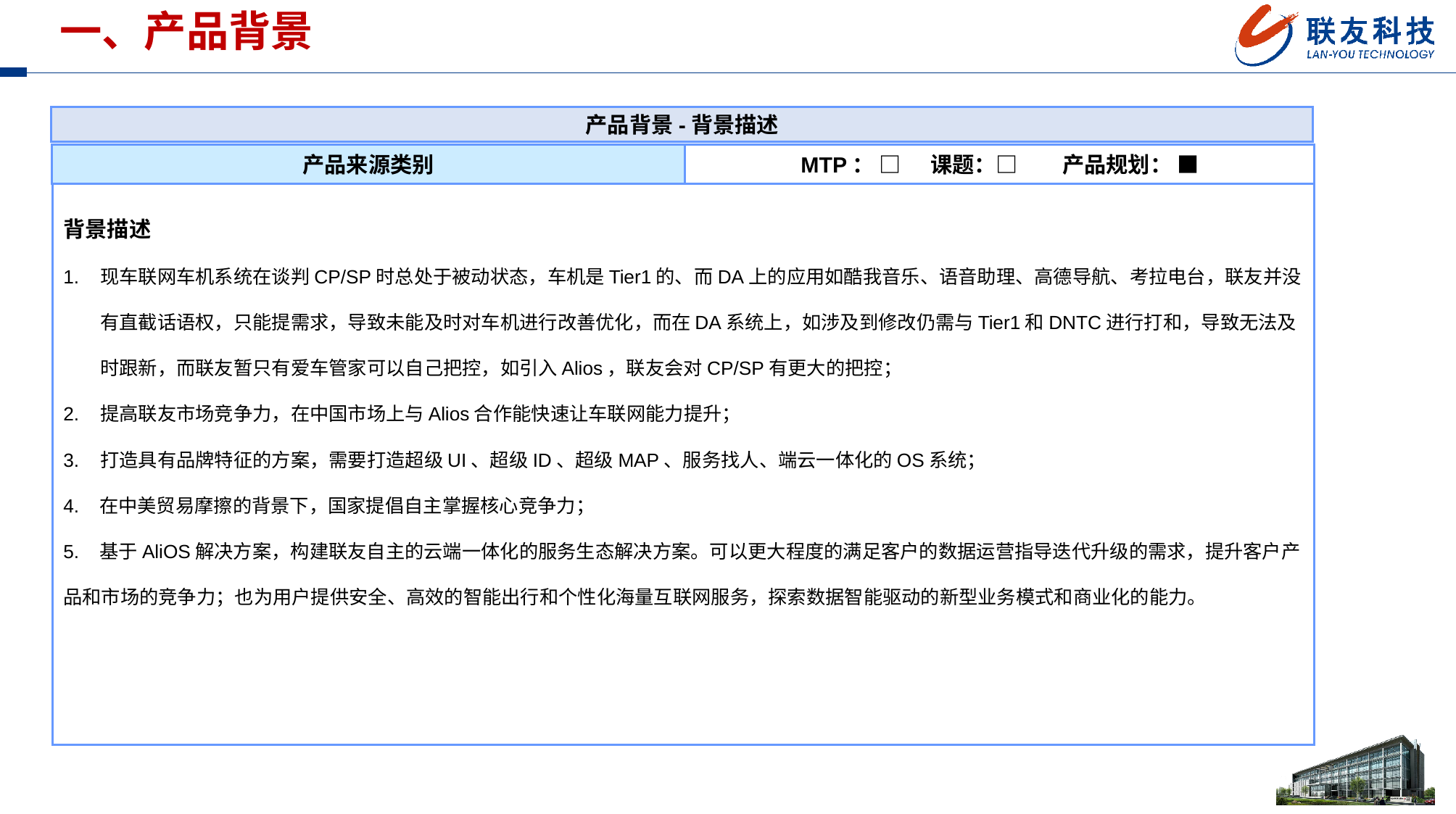

一、产品背景
产品背景-背景描述
产品来源类别
MTP： □      课题：□         产品规划： ■
背景描述
现车联网车机系统在谈判CP/SP时总处于被动状态，车机是Tier1的、而DA上的应用如酷我音乐、语音助理、高德导航、考拉电台，联友并没有直截话语权，只能提需求，导致未能及时对车机进行改善优化，而在DA系统上，如涉及到修改仍需与Tier1和DNTC进行打和，导致无法及时跟新，而联友暂只有爱车管家可以自己把控，如引入Alios，联友会对CP/SP有更大的把控；
提高联友市场竞争力，在中国市场上与Alios合作能快速让车联网能力提升；
打造具有品牌特征的方案，需要打造超级UI、超级ID、超级MAP、服务找人、端云一体化的OS系统；
4.   在中美贸易摩擦的背景下，国家提倡自主掌握核心竞争力；
5.   基于AliOS解决方案，构建联友自主的云端一体化的服务生态解决方案。可以更大程度的满足客户的数据运营指导迭代升级的需求，提升客户产品和市场的竞争力；也为用户提供安全、高效的智能出行和个性化海量互联网服务，探索数据智能驱动的新型业务模式和商业化的能力。